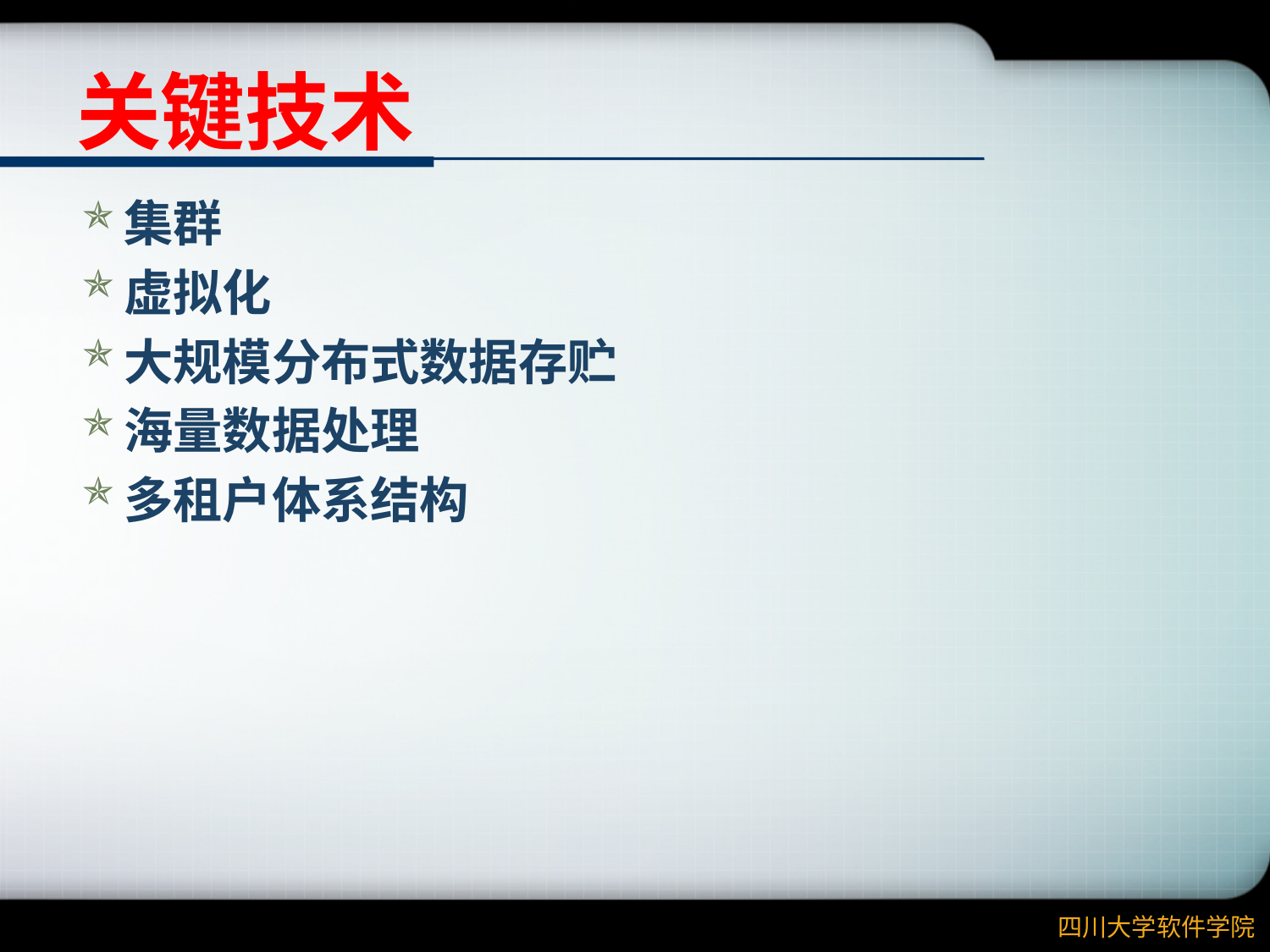

# 关键技术
集群
虚拟化
大规模分布式数据存贮
海量数据处理
多租户体系结构